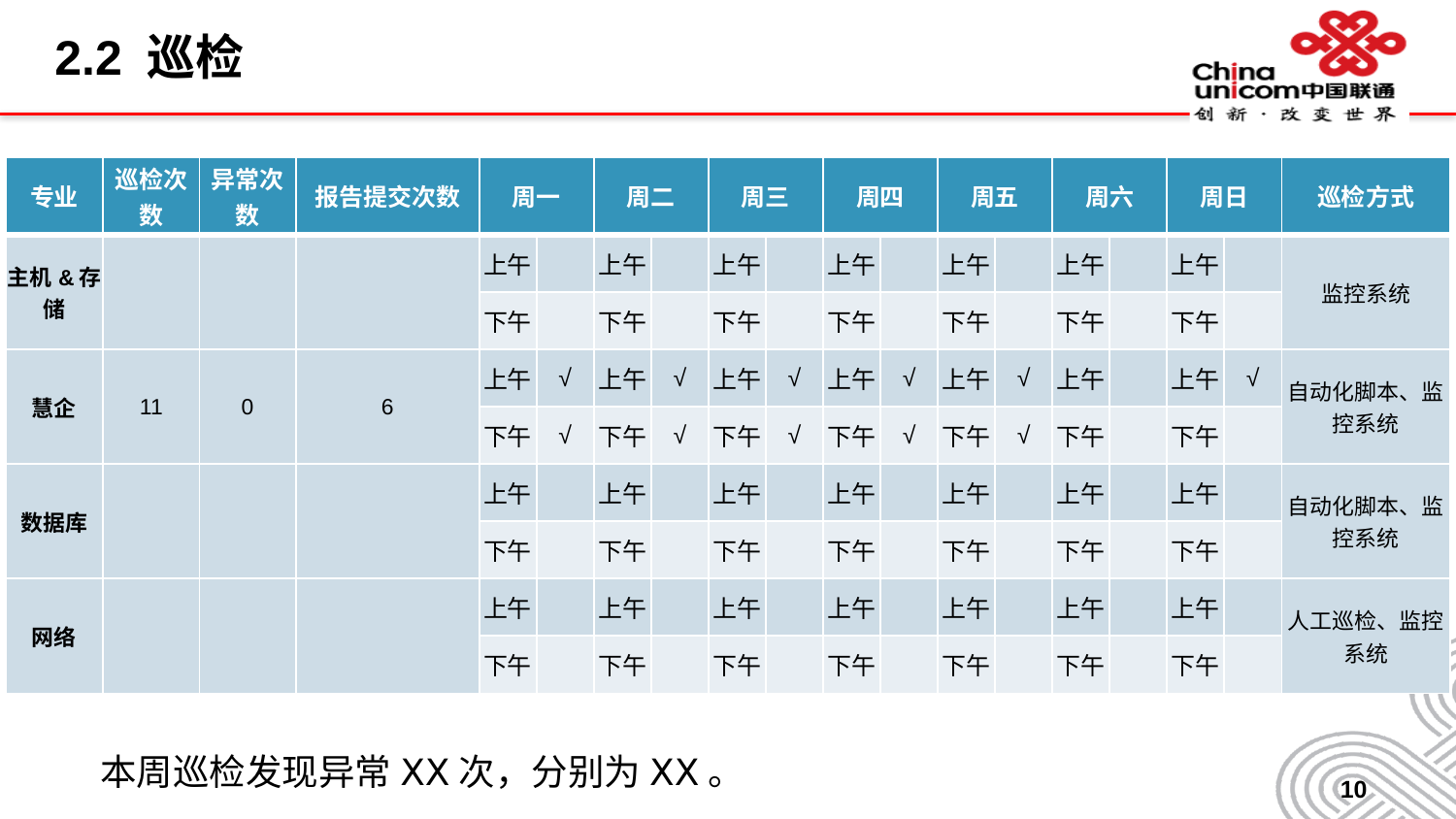

# 2.2 巡检
| 专业 | 巡检次数 | 异常次数 | 报告提交次数 | 周一 |  | 周二 |  | 周三 |  | 周四 |  | 周五 |  | 周六 |  | 周日 |  | 巡检方式 |
| --- | --- | --- | --- | --- | --- | --- | --- | --- | --- | --- | --- | --- | --- | --- | --- | --- | --- | --- |
| 主机&存储 |  |  |  | 上午 |  | 上午 |  | 上午 |  | 上午 |  | 上午 |  | 上午 |  | 上午 |  | 监控系统 |
|  |  |  |  | 下午 |  | 下午 |  | 下午 |  | 下午 |  | 下午 |  | 下午 |  | 下午 |  |  |
| 慧企 | 11 | 0 | 6 | 上午 | √ | 上午 | √ | 上午 | √ | 上午 | √ | 上午 | √ | 上午 |  | 上午 | √ | 自动化脚本、监控系统 |
|  |  |  |  | 下午 | √ | 下午 | √ | 下午 | √ | 下午 | √ | 下午 | √ | 下午 |  | 下午 |  |  |
| 数据库 |  |  |  | 上午 |  | 上午 |  | 上午 |  | 上午 |  | 上午 |  | 上午 |  | 上午 |  | 自动化脚本、监控系统 |
|  |  |  |  | 下午 |  | 下午 |  | 下午 |  | 下午 |  | 下午 |  | 下午 |  | 下午 |  |  |
| 网络 |  |  |  | 上午 |  | 上午 |  | 上午 |  | 上午 |  | 上午 |  | 上午 |  | 上午 |  | 人工巡检、监控系统 |
|  |  |  |  | 下午 |  | 下午 |  | 下午 |  | 下午 |  | 下午 |  | 下午 |  | 下午 |  |  |
本周巡检发现异常XX次，分别为XX。
10